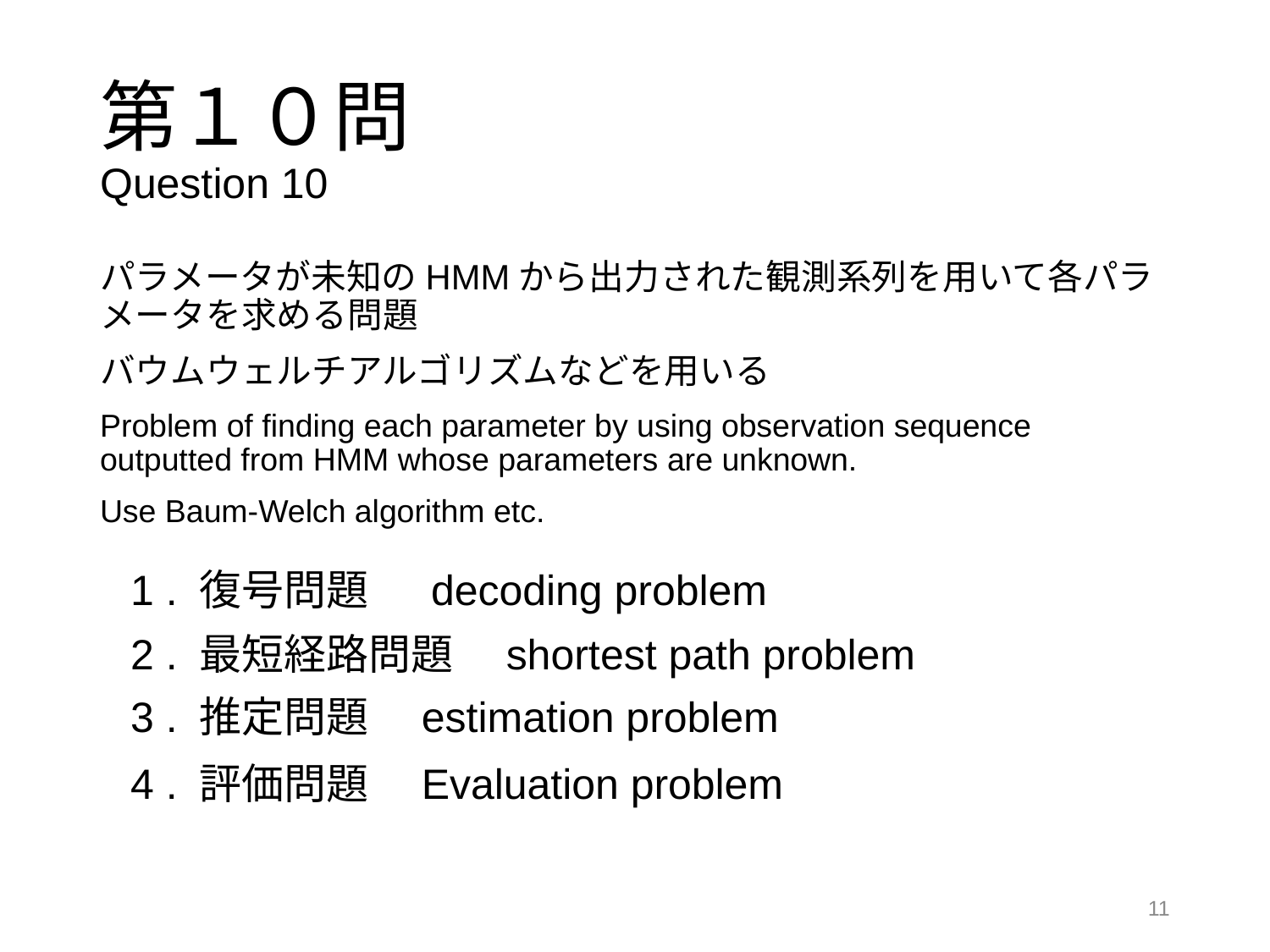

# 第１０問 Question 10
パラメータが未知のHMMから出力された観測系列を用いて各パラメータを求める問題
バウムウェルチアルゴリズムなどを用いる
Problem of finding each parameter by using observation sequence outputted from HMM whose parameters are unknown.
Use Baum-Welch algorithm etc.

1 . 復号問題　 decoding problem
2 . 最短経路問題　shortest path problem
3 . 推定問題　estimation problem
4 . 評価問題　Evaluation problem

11